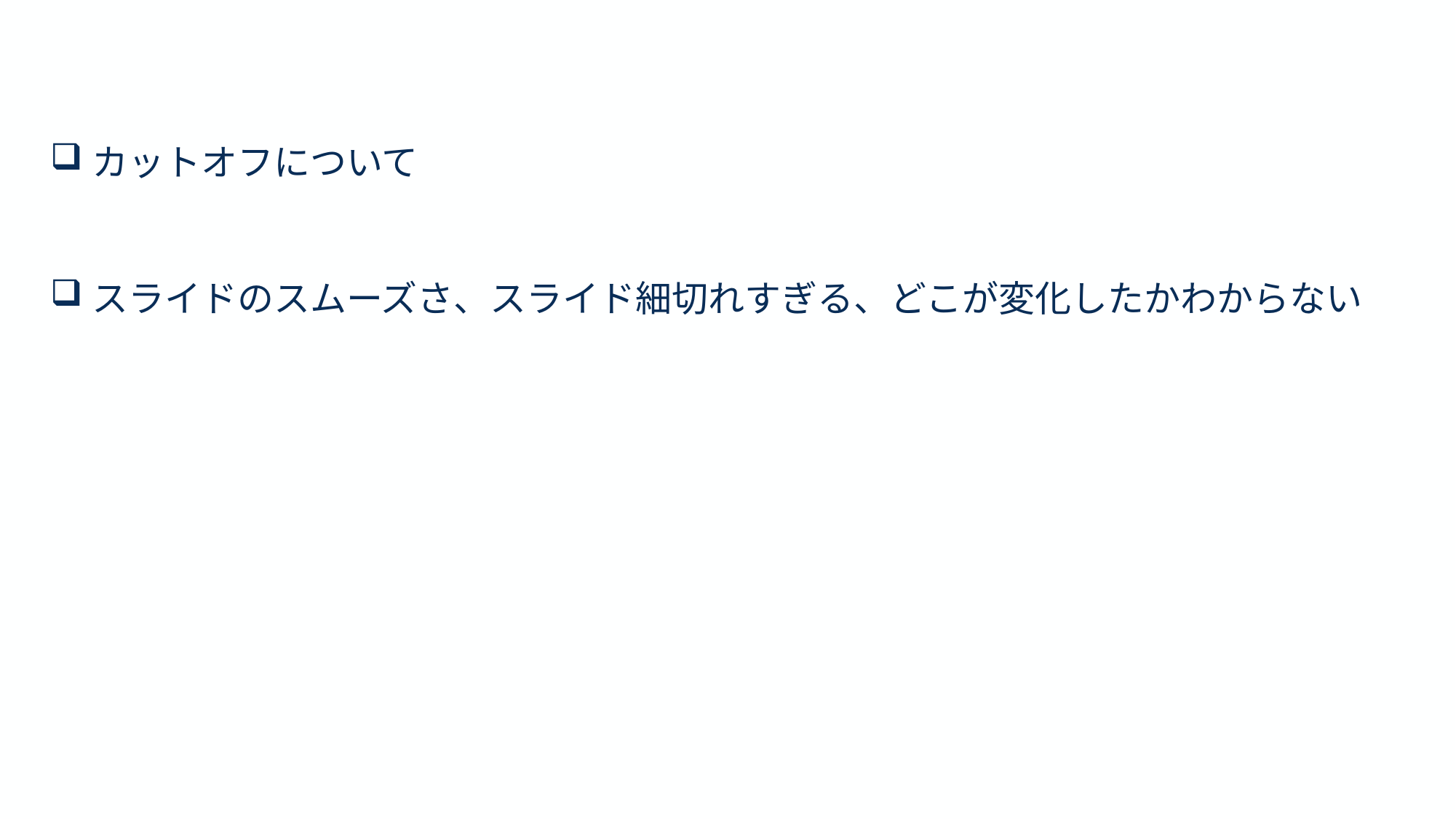

#
31
カットオフについて

スライドのスムーズさ、スライド細切れすぎる、どこが変化したかわからない